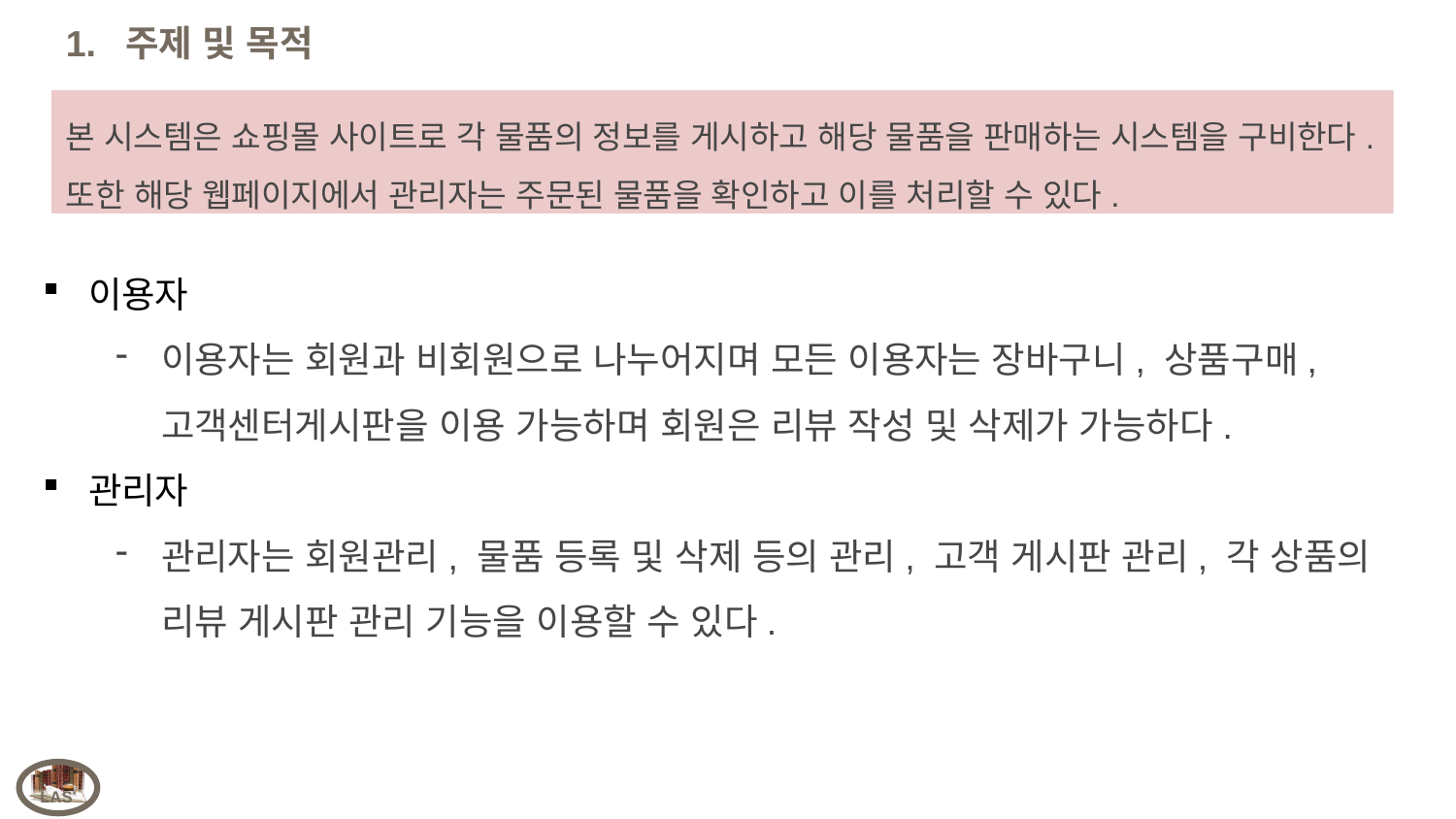

1.  주제 및 목적
본 시스템은 쇼핑몰 사이트로 각 물품의 정보를 게시하고 해당 물품을 판매하는 시스템을 구비한다. 또한 해당 웹페이지에서 관리자는 주문된 물품을 확인하고 이를 처리할 수 있다.
이용자
이용자는 회원과 비회원으로 나누어지며 모든 이용자는 장바구니, 상품구매,고객센터게시판을 이용 가능하며 회원은 리뷰 작성 및 삭제가 가능하다.
관리자
관리자는 회원관리, 물품 등록 및 삭제 등의 관리, 고객 게시판 관리, 각 상품의 리뷰 게시판 관리 기능을 이용할 수 있다.
3